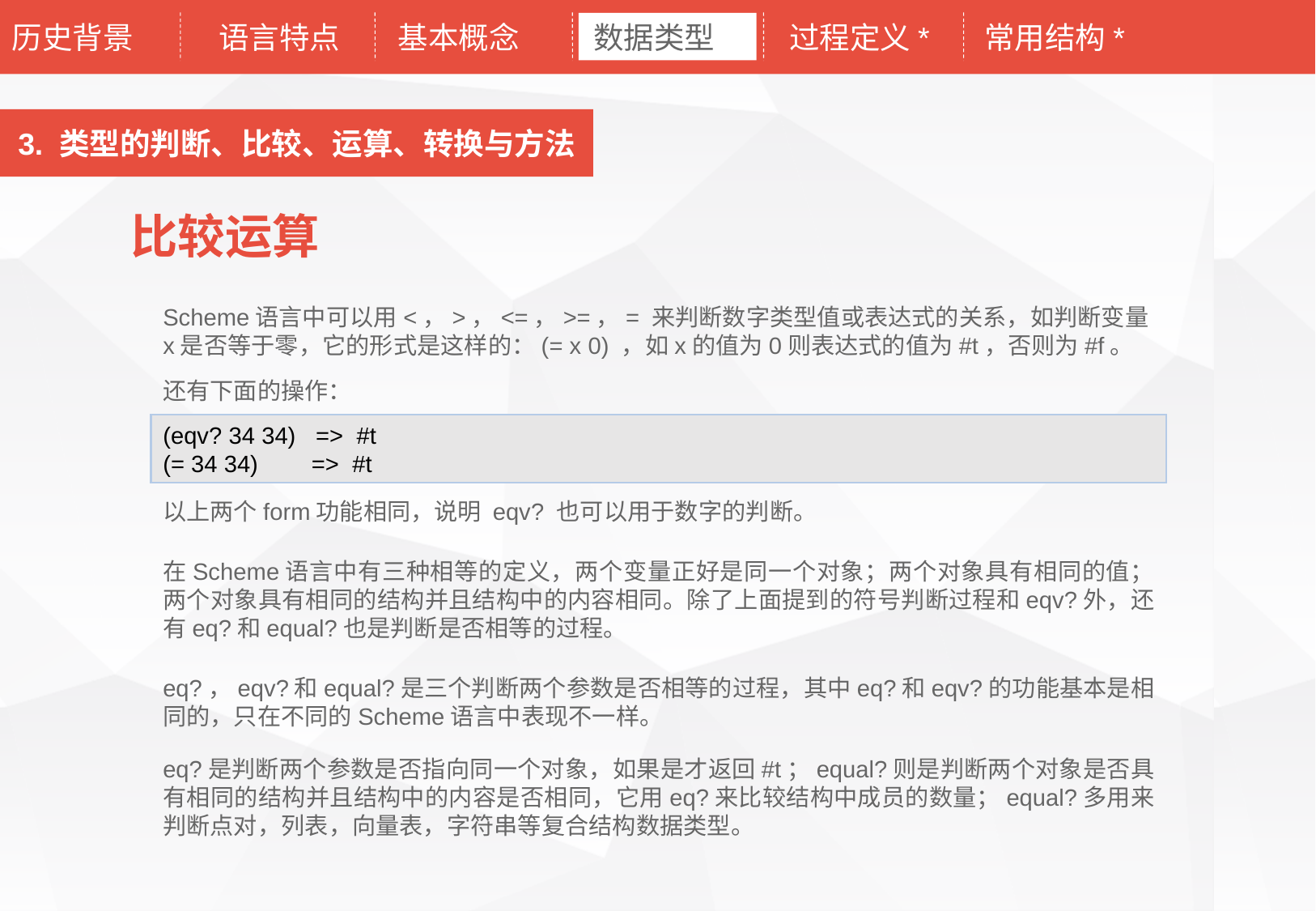

历史背景

语言特点

基本概念

数据类型

过程定义*

常用结构*

3. 类型的判断、比较、运算、转换与方法
比较运算
Scheme语言中可以用<，>，<=，>=，= 来判断数字类型值或表达式的关系，如判断变量x是否等于零，它的形式是这样的：(= x 0) ，如x的值为0则表达式的值为#t，否则为#f。
还有下面的操作：
(eqv? 34 34)   =>  #t
(= 34 34)        =>  #t
以上两个form功能相同，说明 eqv? 也可以用于数字的判断。
在Scheme语言中有三种相等的定义，两个变量正好是同一个对象；两个对象具有相同的值；两个对象具有相同的结构并且结构中的内容相同。除了上面提到的符号判断过程和eqv?外，还有eq?和equal?也是判断是否相等的过程。
eq?，eqv?和equal?是三个判断两个参数是否相等的过程，其中eq?和eqv?的功能基本是相同的，只在不同的Scheme语言中表现不一样。
eq?是判断两个参数是否指向同一个对象，如果是才返回#t；equal?则是判断两个对象是否具有相同的结构并且结构中的内容是否相同，它用eq?来比较结构中成员的数量；equal?多用来判断点对，列表，向量表，字符串等复合结构数据类型。